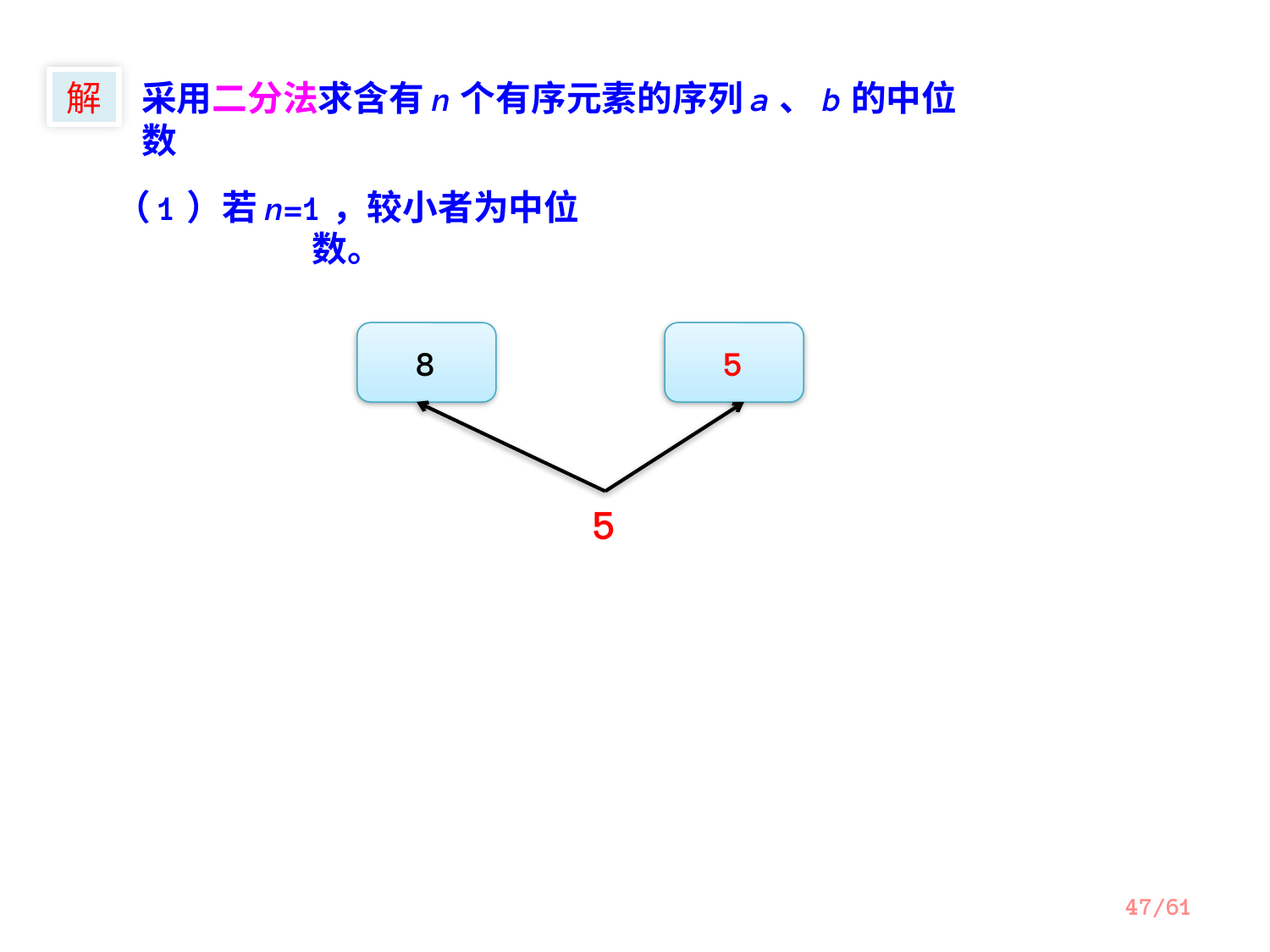

解
采用二分法求含有n个有序元素的序列a、b的中位数
（1）若n=1，较小者为中位数。
8
5
5
47/61